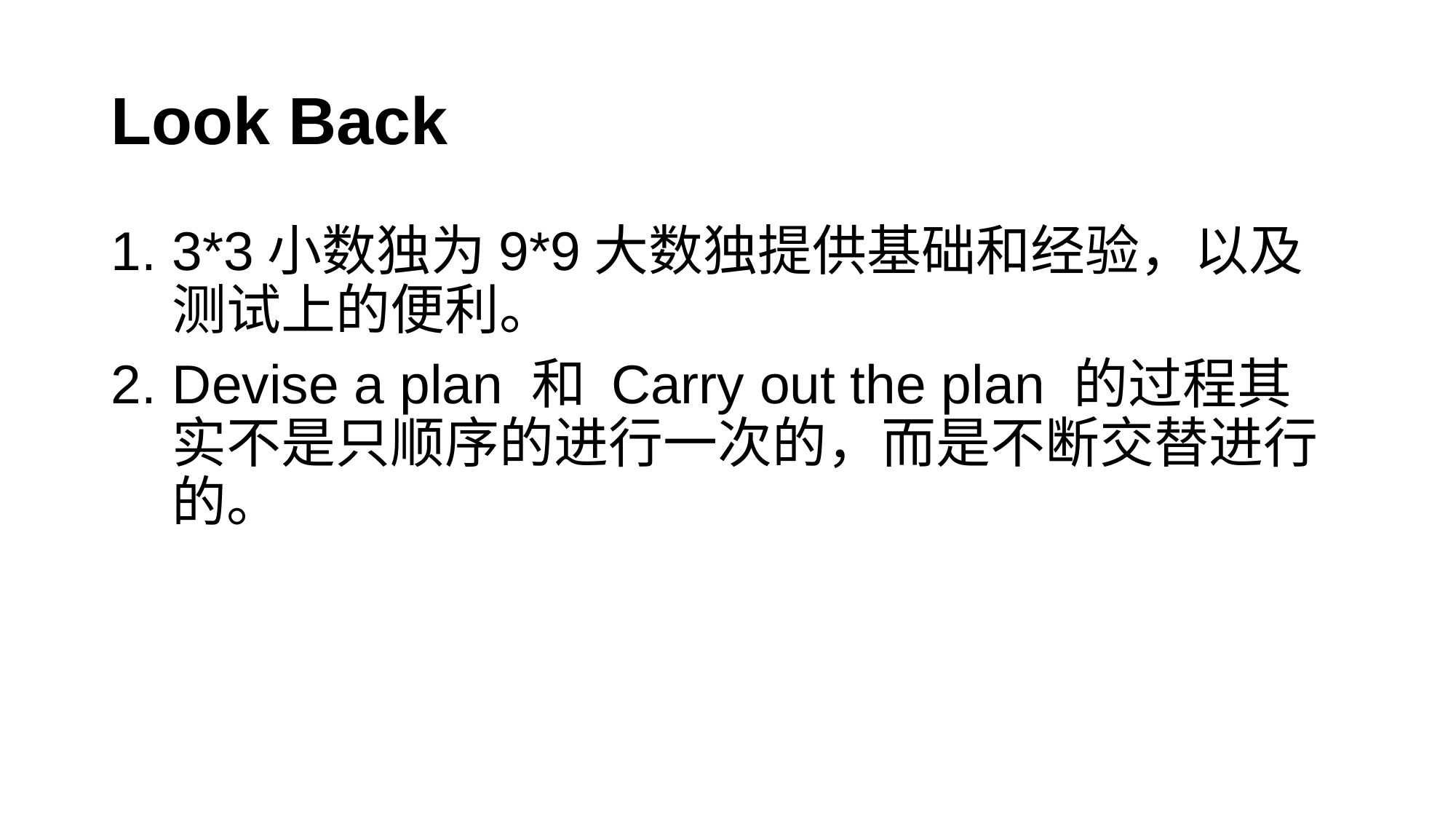

# Look Back
3*3小数独为9*9大数独提供基础和经验，以及测试上的便利。
Devise a plan 和 Carry out the plan 的过程其实不是只顺序的进行一次的，而是不断交替进行的。